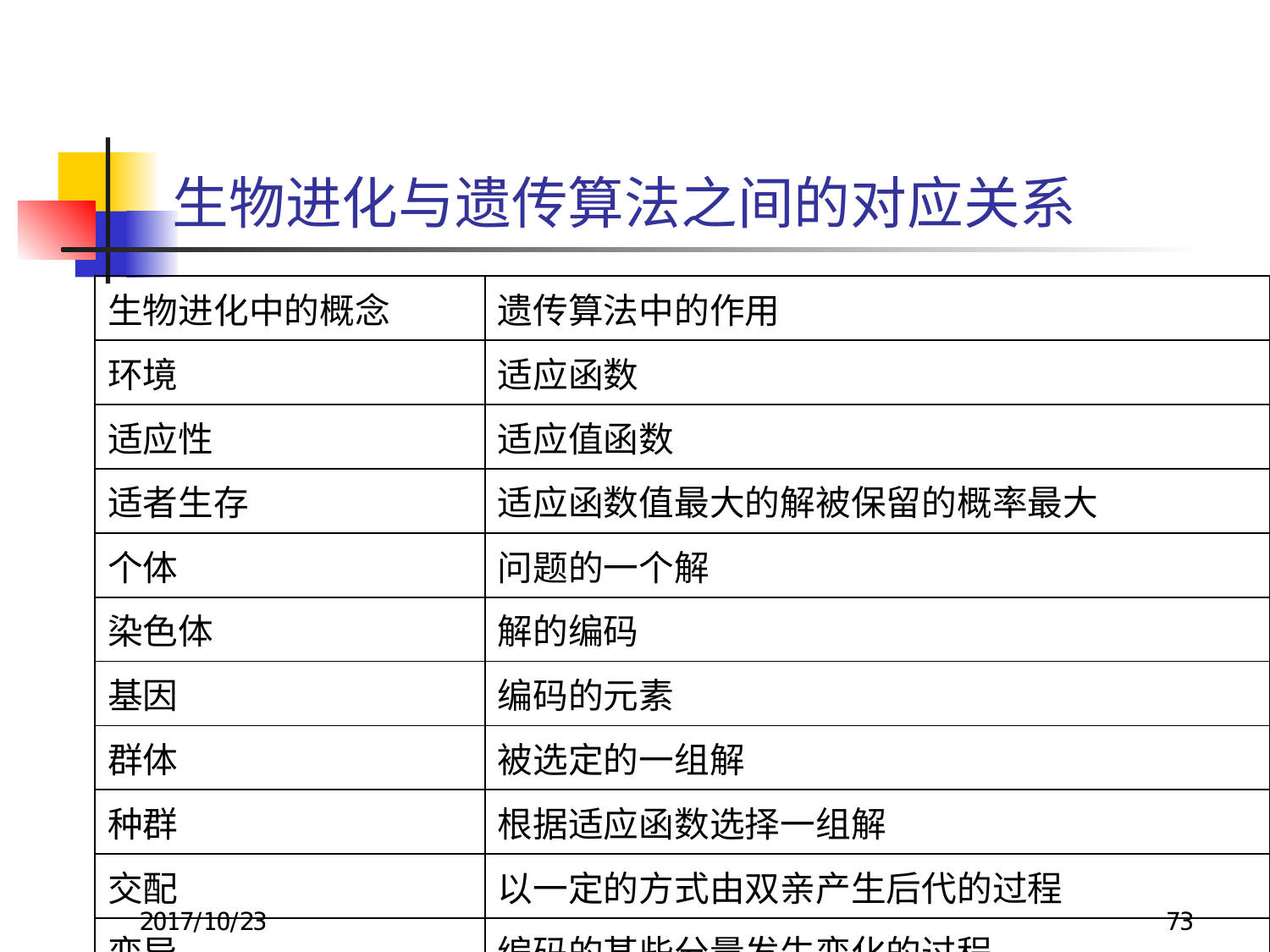

# 生物进化与遗传算法之间的对应关系
| 生物进化中的概念 | 遗传算法中的作用 |
| --- | --- |
| 环境 | 适应函数 |
| 适应性 | 适应值函数 |
| 适者生存 | 适应函数值最大的解被保留的概率最大 |
| 个体 | 问题的一个解 |
| 染色体 | 解的编码 |
| 基因 | 编码的元素 |
| 群体 | 被选定的一组解 |
| 种群 | 根据适应函数选择一组解 |
| 交配 | 以一定的方式由双亲产生后代的过程 |
| 变异 | 编码的某些分量发生变化的过程 |
2017/10/23
73